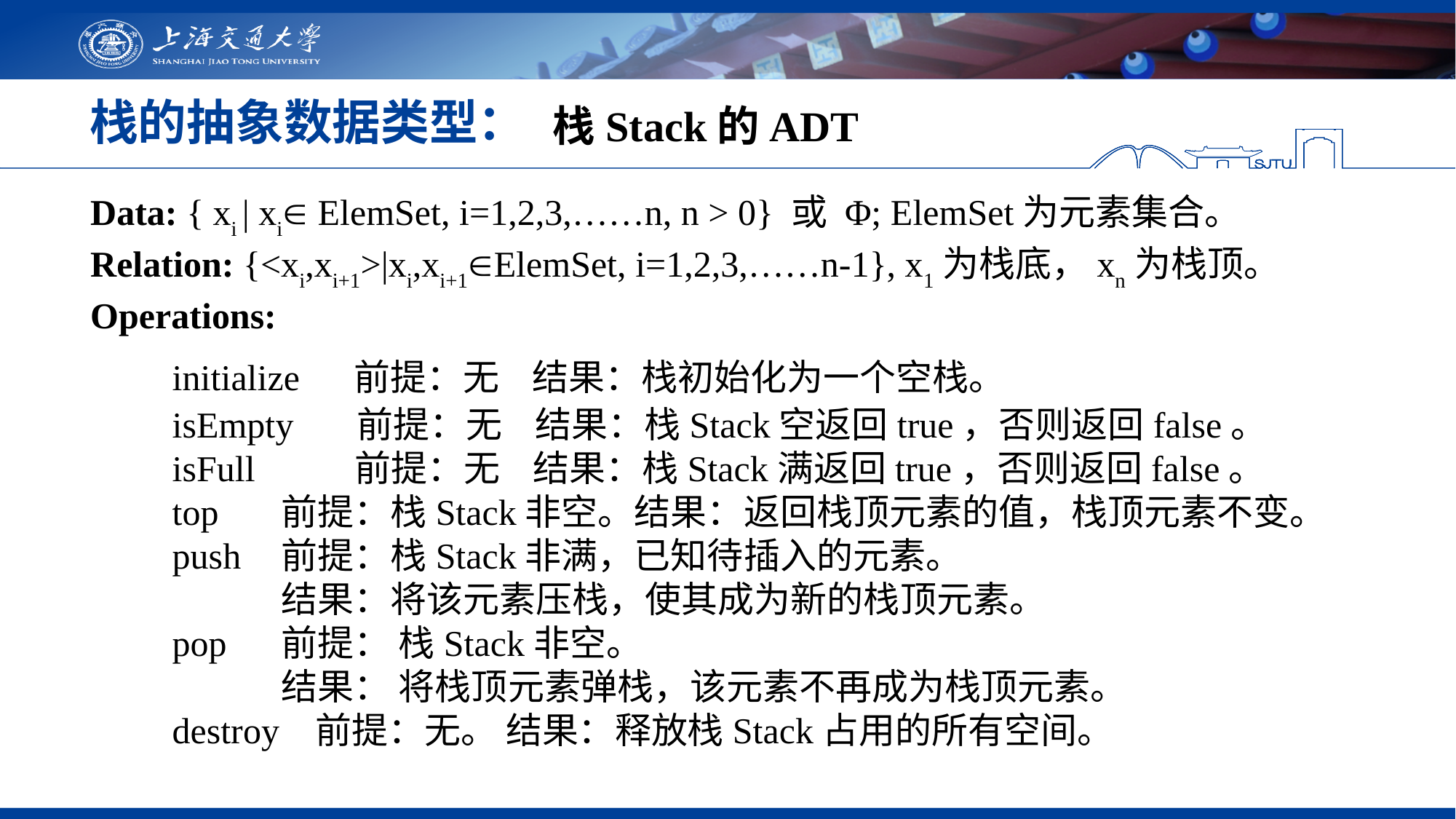

# 栈的抽象数据类型：
栈Stack的ADT
Data: { xi | xi∈ ElemSet, i=1,2,3,……n, n > 0} 或 Φ; ElemSet为元素集合。
Relation: {<xi,xi+1>|xi,xi+1∈ElemSet, i=1,2,3,……n-1}, x1为栈底，xn为栈顶。
Operations:
	initialize   前提：无    结果：栈初始化为一个空栈。
	isEmpty      前提：无    结果：栈Stack空返回true，否则返回false。
	isFull          前提：无    结果：栈Stack满返回true，否则返回false。
	top	前提：栈Stack非空。结果：返回栈顶元素的值，栈顶元素不变。
	push   	前提：栈Stack非满，已知待插入的元素。
           	结果：将该元素压栈，使其成为新的栈顶元素。
	pop    	前提： 栈Stack非空。
		结果： 将栈顶元素弹栈，该元素不再成为栈顶元素。
	destroy   前提：无。 结果：释放栈Stack占用的所有空间。